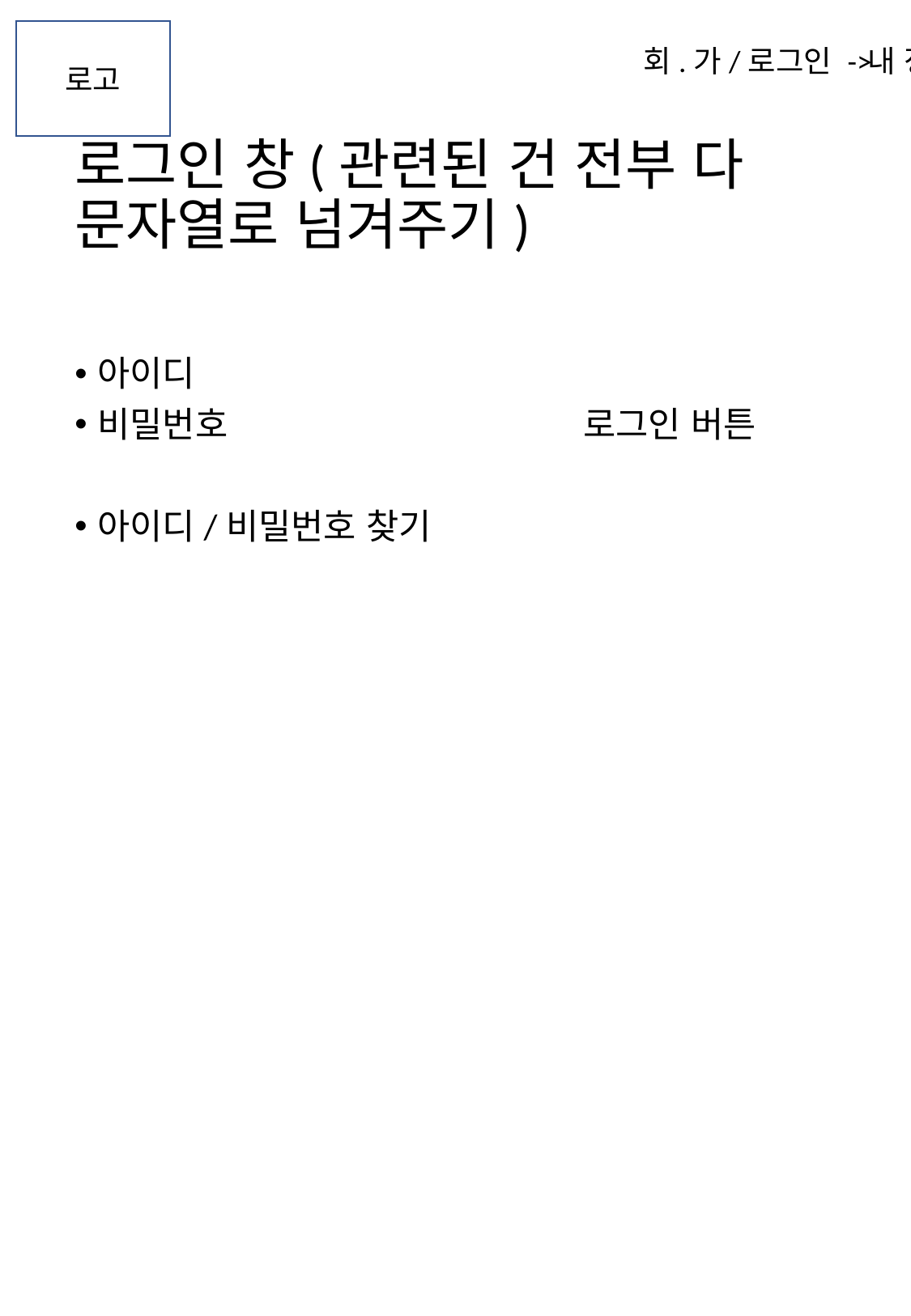

# 로그인 창(관련된 건 전부 다 문자열로 넘겨주기)
아이디
비밀번호			로그인 버튼

아이디/비밀번호 찾기